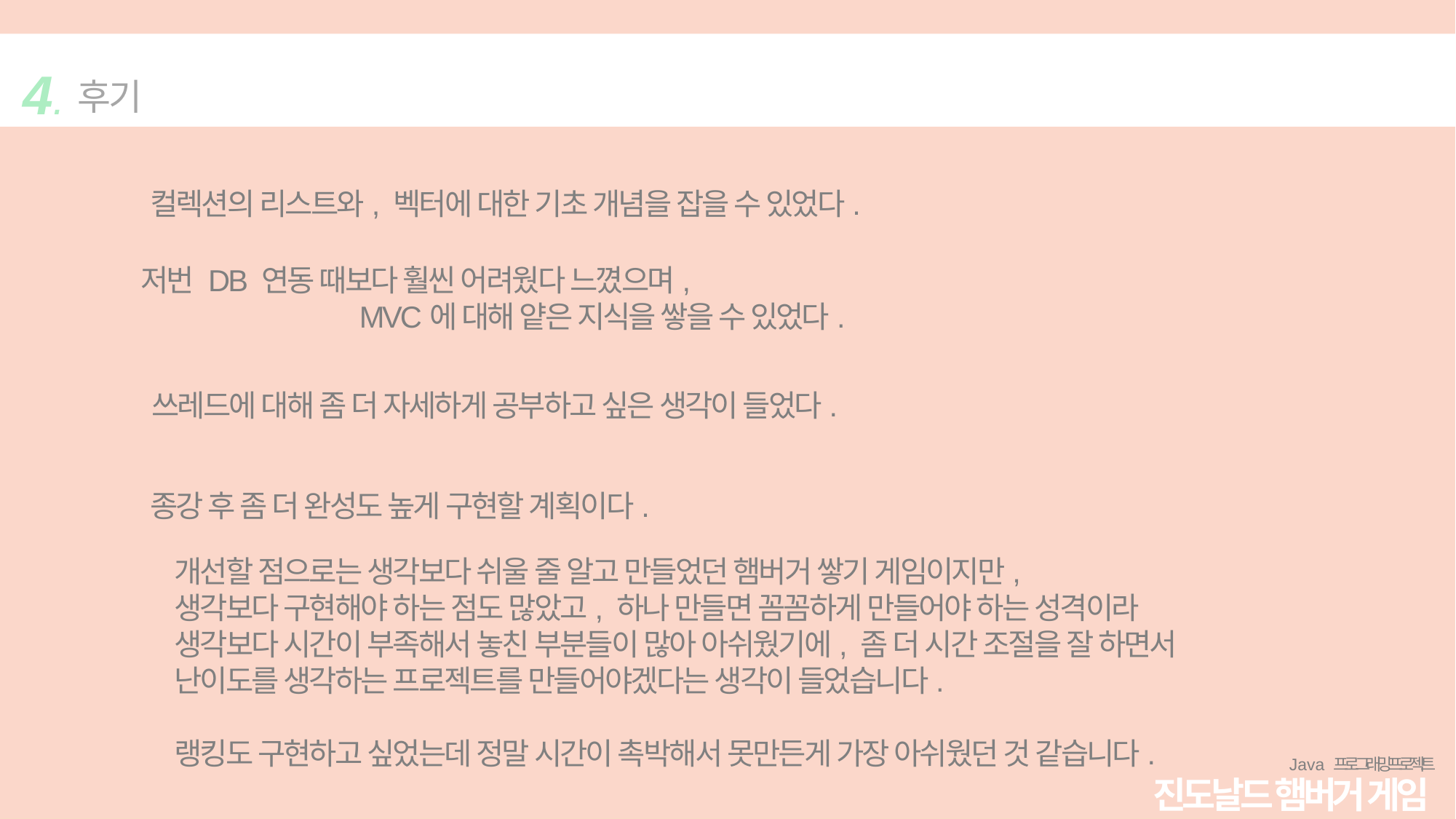

ㅌ
4.
후기
컬렉션의 리스트와, 벡터에 대한 기초 개념을 잡을 수 있었다.
저번 DB 연동 때보다 훨씬 어려웠다 느꼈으며,
		MVC에 대해 얕은 지식을 쌓을 수 있었다.
쓰레드에 대해 좀 더 자세하게 공부하고 싶은 생각이 들었다.
종강 후 좀 더 완성도 높게 구현할 계획이다.
개선할 점으로는 생각보다 쉬울 줄 알고 만들었던 햄버거 쌓기 게임이지만,
생각보다 구현해야 하는 점도 많았고, 하나 만들면 꼼꼼하게 만들어야 하는 성격이라
생각보다 시간이 부족해서 놓친 부분들이 많아 아쉬웠기에, 좀 더 시간 조절을 잘 하면서
난이도를 생각하는 프로젝트를 만들어야겠다는 생각이 들었습니다.

랭킹도 구현하고 싶었는데 정말 시간이 촉박해서 못만든게 가장 아쉬웠던 것 같습니다.
Java 프로그래밍 프로젝트
진도날드 햄버거 게임